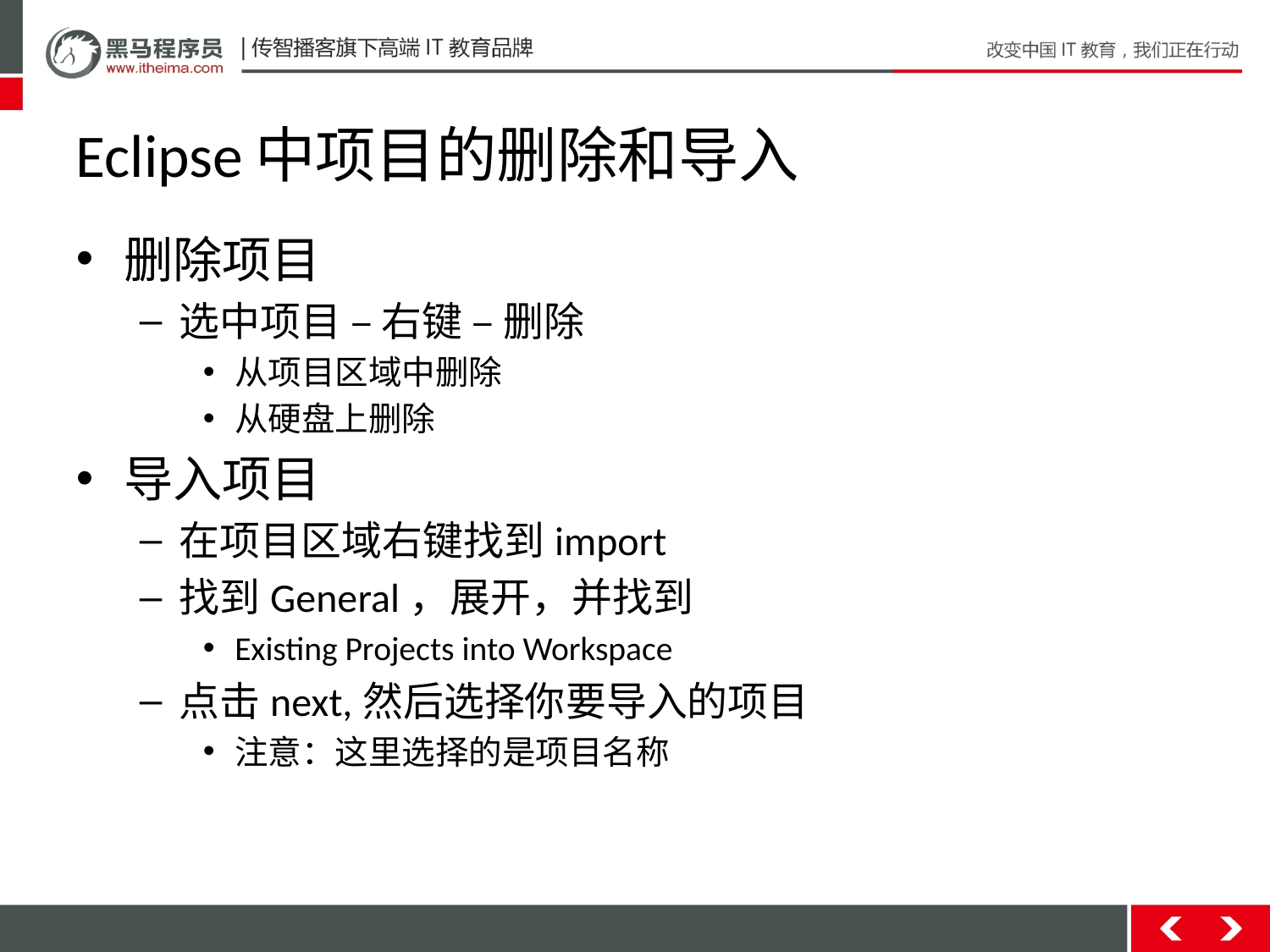

# Eclipse中项目的删除和导入
删除项目
选中项目 – 右键 – 删除
从项目区域中删除
从硬盘上删除
导入项目
在项目区域右键找到import
找到General，展开，并找到
Existing Projects into Workspace
点击next,然后选择你要导入的项目
注意：这里选择的是项目名称